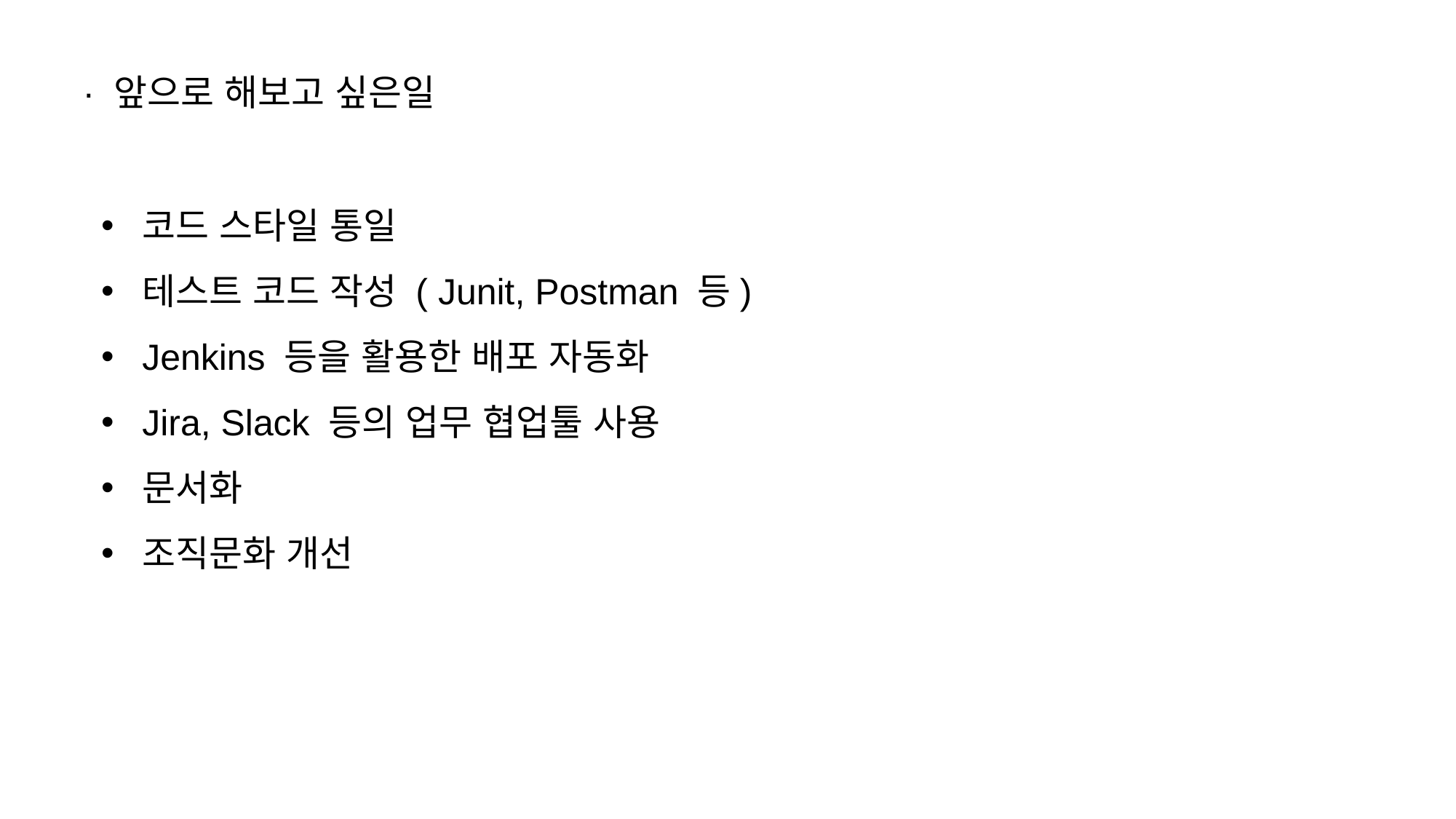

# · 앞으로 해보고 싶은일
코드 스타일 통일
테스트 코드 작성 ( Junit, Postman 등)
Jenkins 등을 활용한 배포 자동화
Jira, Slack 등의 업무 협업툴 사용
문서화
조직문화 개선